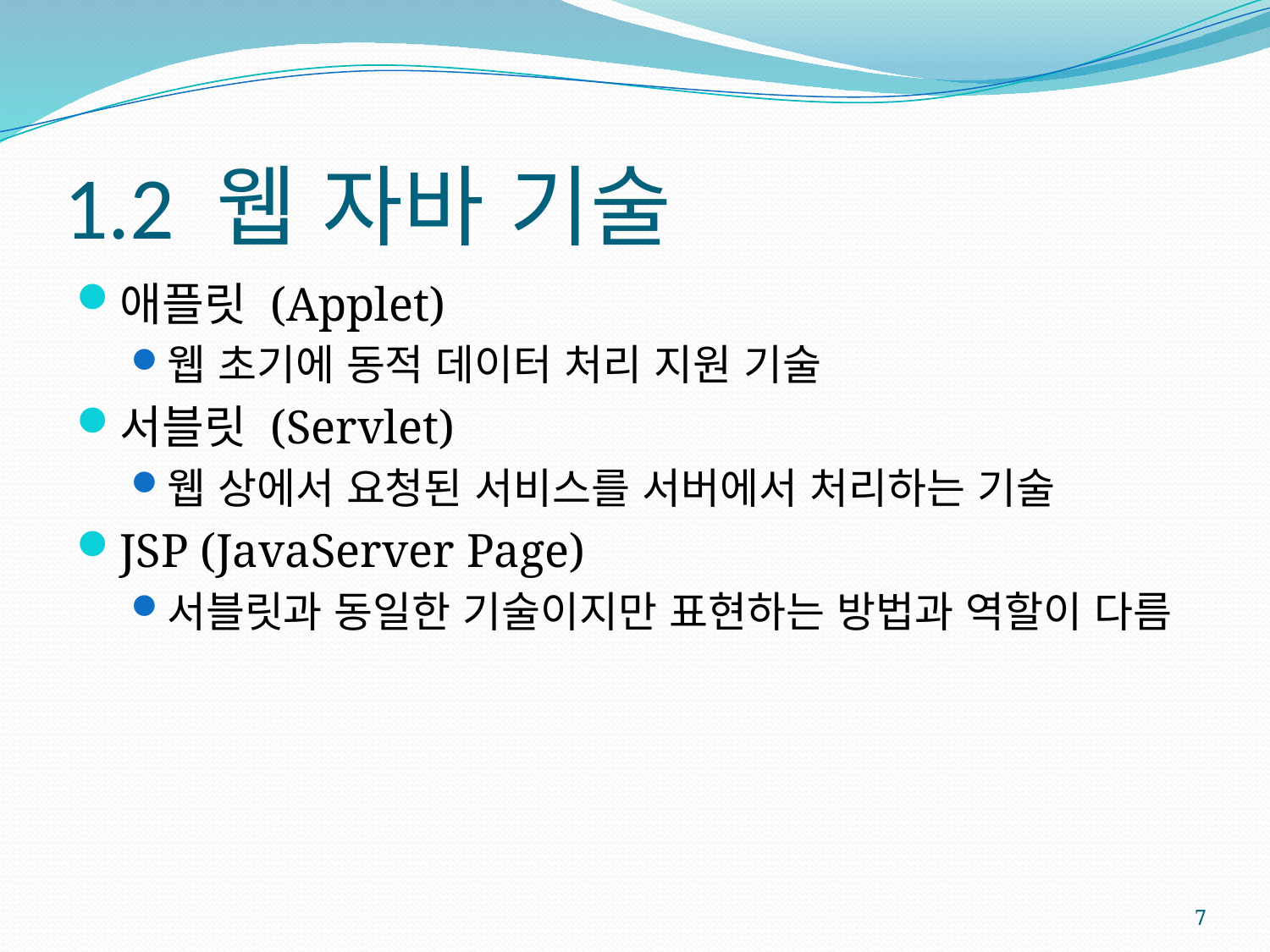

# 1.2 웹 자바 기술
애플릿 (Applet)
웹 초기에 동적 데이터 처리 지원 기술
서블릿 (Servlet)
웹 상에서 요청된 서비스를 서버에서 처리하는 기술
JSP (JavaServer Page)
서블릿과 동일한 기술이지만 표현하는 방법과 역할이 다름
7